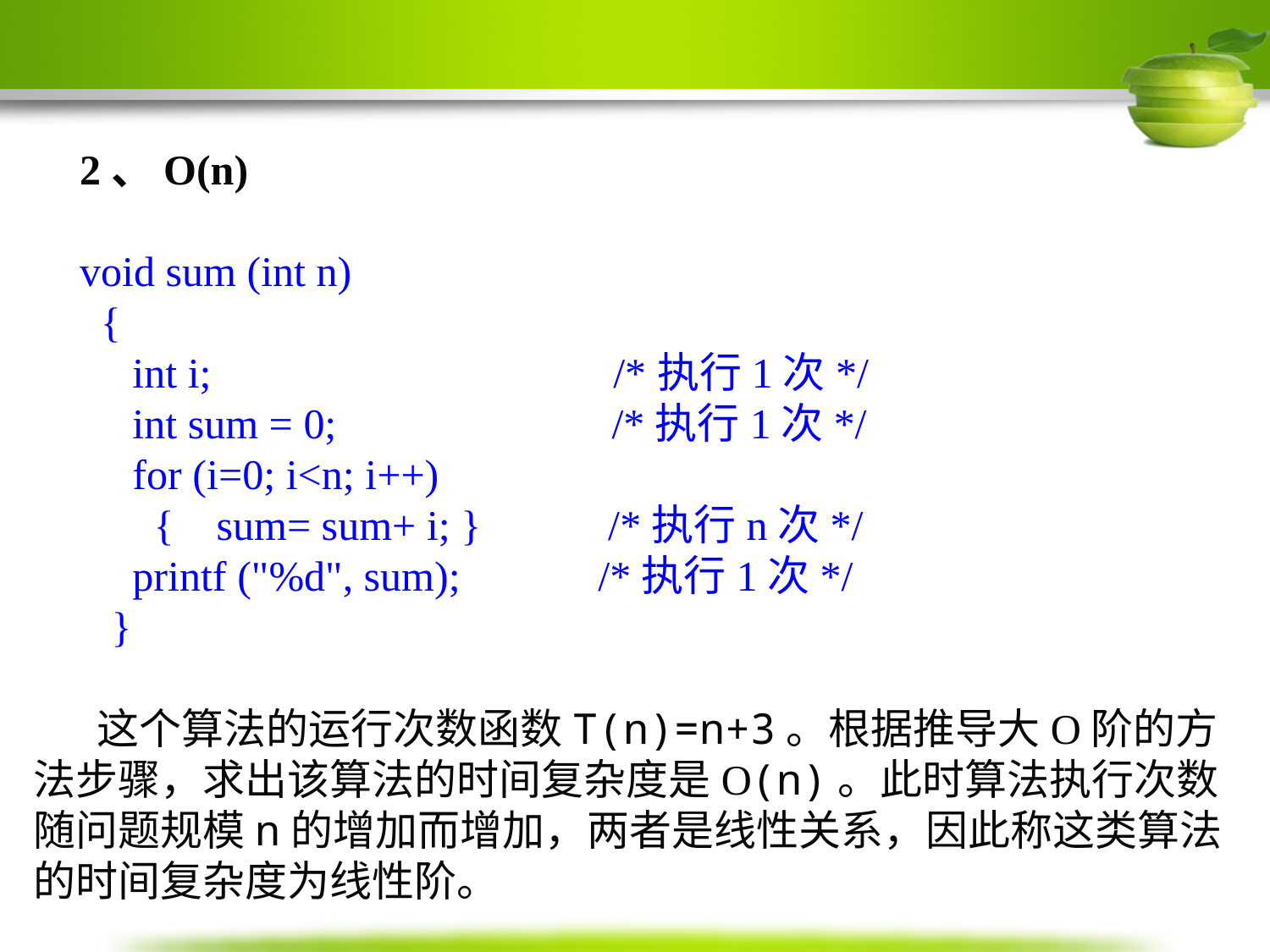

2、O(n)

void sum (int n)
  {
     int i;                                      /*执行1次*/
     int sum = 0;                          /*执行1次*/
     for (i=0; i<n; i++)
       {    sum= sum+ i; }            /*执行n次*/
     printf ("%d", sum);             /*执行1次*/
   }
这个算法的运行次数函数T(n)=n+3。根据推导大O阶的方法步骤，求出该算法的时间复杂度是O(n)。此时算法执行次数随问题规模n的增加而增加，两者是线性关系，因此称这类算法的时间复杂度为线性阶。